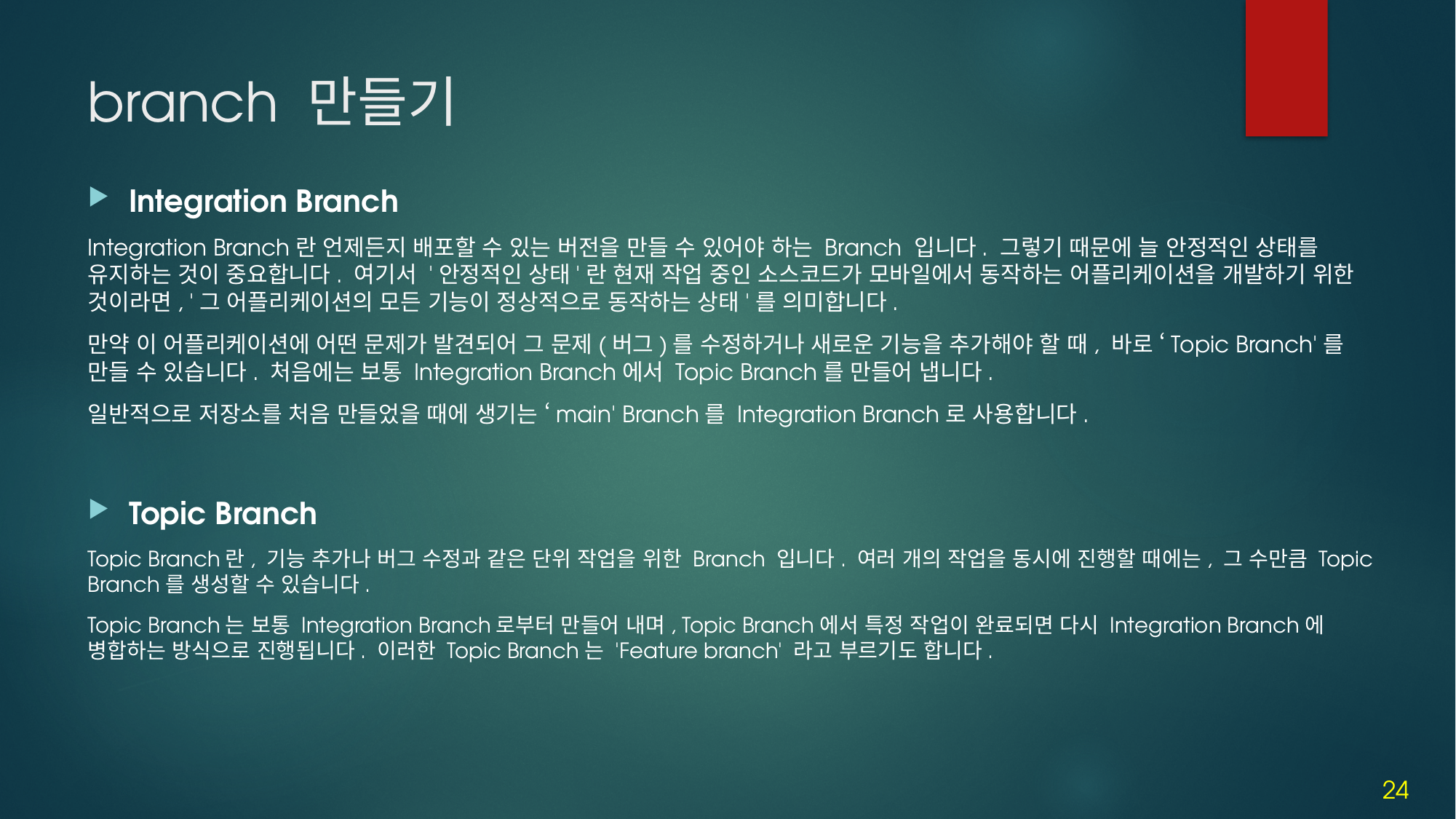

# branch 만들기
Integration Branch
Integration Branch란 언제든지 배포할 수 있는 버전을 만들 수 있어야 하는 Branch 입니다. 그렇기 때문에 늘 안정적인 상태를 유지하는 것이 중요합니다. 여기서 '안정적인 상태'란 현재 작업 중인 소스코드가 모바일에서 동작하는 어플리케이션을 개발하기 위한 것이라면, '그 어플리케이션의 모든 기능이 정상적으로 동작하는 상태'를 의미합니다.
만약 이 어플리케이션에 어떤 문제가 발견되어 그 문제(버그)를 수정하거나 새로운 기능을 추가해야 할 때, 바로 ‘Topic Branch'를 만들 수 있습니다. 처음에는 보통 Integration Branch에서 Topic Branch를 만들어 냅니다.
일반적으로 저장소를 처음 만들었을 때에 생기는 ‘main' Branch를 Integration Branch로 사용합니다.

Topic Branch
Topic Branch란, 기능 추가나 버그 수정과 같은 단위 작업을 위한 Branch 입니다. 여러 개의 작업을 동시에 진행할 때에는, 그 수만큼 Topic Branch를 생성할 수 있습니다.
Topic Branch는 보통 Integration Branch로부터 만들어 내며, Topic Branch에서 특정 작업이 완료되면 다시 Integration Branch에 병합하는 방식으로 진행됩니다. 이러한 Topic Branch는 'Feature branch' 라고 부르기도 합니다.
24